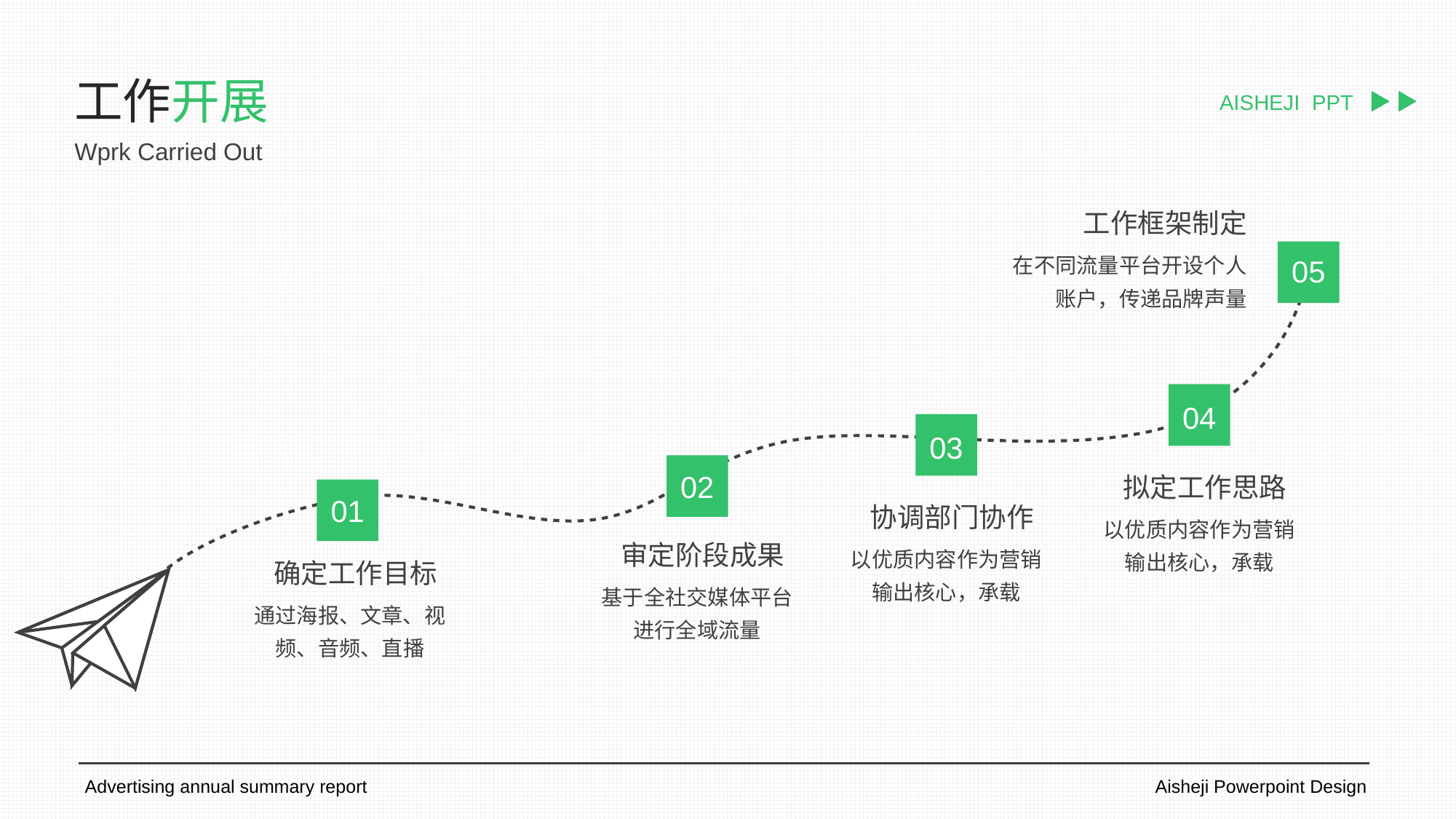

工作开展
AISHEJI  PPT

Wprk Carried Out
工作框架制定
在不同流量平台开设个人账户，传递品牌声量

05

04

03
协调部门协作
以优质内容作为营销输出核心，承载

02
拟定工作思路

01
以优质内容作为营销输出核心，承载
审定阶段成果
确定工作目标

基于全社交媒体平台进行全域流量
通过海报、文章、视频、音频、直播
Advertising annual summary report
Aisheji Powerpoint Design